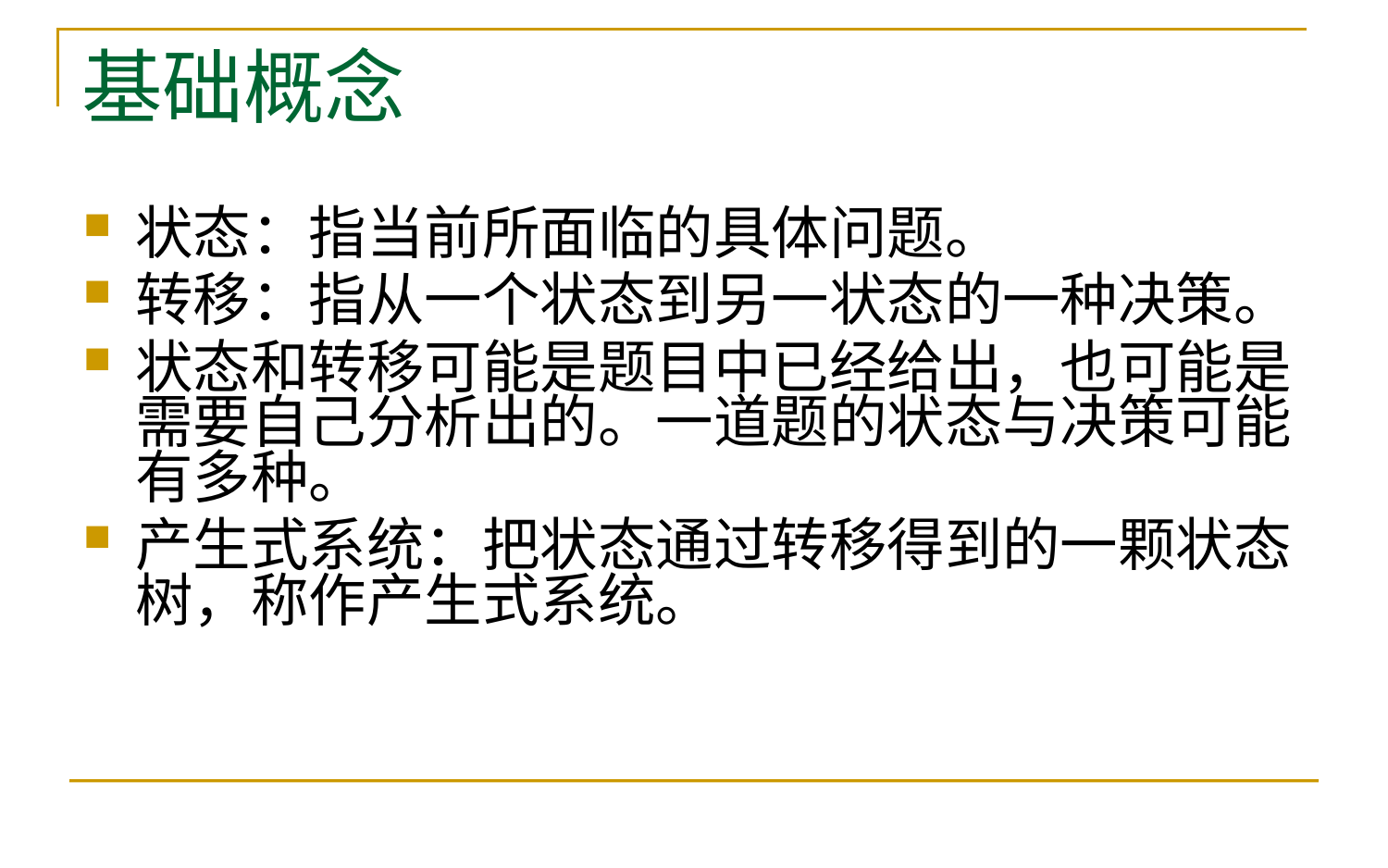

# 基础概念
状态：指当前所面临的具体问题。
转移：指从一个状态到另一状态的一种决策。
状态和转移可能是题目中已经给出，也可能是需要自己分析出的。一道题的状态与决策可能有多种。
产生式系统：把状态通过转移得到的一颗状态树，称作产生式系统。